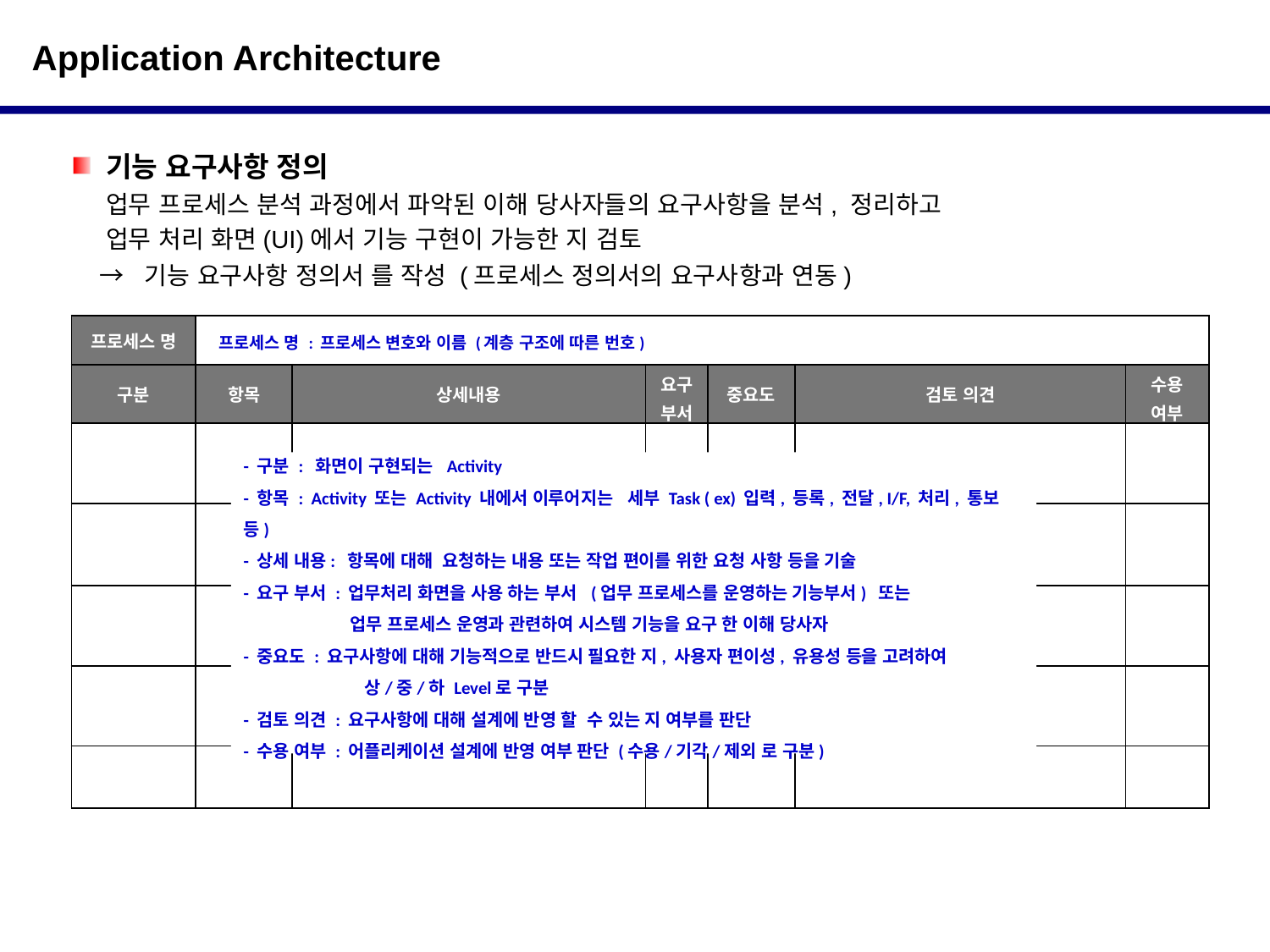

Application Architecture

 기능 요구사항 정의
    업무 프로세스 분석 과정에서 파악된 이해 당사자들의 요구사항을 분석, 정리하고
    업무 처리 화면(UI)에서 기능 구현이 가능한 지 검토
    →  기능 요구사항 정의서 를 작성 (프로세스 정의서의 요구사항과 연동)
| 프로세스 명 |  |  |  |  |  |  |
| --- | --- | --- | --- | --- | --- | --- |
| 구분 | 항목 | 상세내용 | 요구 부서 | 중요도 | 검토 의견 | 수용 여부 |
|  |  |  |  |  |  |  |
|  |  |  |  |  |  |  |
|  |  |  |  |  |  |  |
|  |  |  |  |  |  |  |
|  |  |  |  |  |  |  |
프로세스 명 : 프로세스 변호와 이름 (계층 구조에 따른 번호)
- 구분 :  화면이 구현되는  Activity
- 항목 :  Activity 또는 Activity 내에서 이루어지는   세부 Task ( ex) 입력, 등록, 전달, I/F, 처리, 통보 등)
- 상세 내용:  항목에 대해  요청하는 내용 또는 작업 편이를 위한 요청 사항 등을 기술
- 요구 부서 : 업무처리 화면을 사용 하는 부서  (업무 프로세스를 운영하는 기능부서)  또는
                     업무 프로세스 운영과 관련하여 시스템 기능을 요구 한 이해 당사자
- 중요도 : 요구사항에 대해 기능적으로 반드시 필요한 지, 사용자 편이성, 유용성 등을 고려하여
                        상/중/하 Level로 구분
- 검토 의견 : 요구사항에 대해 설계에 반영 할  수 있는 지 여부를 판단
- 수용 여부 : 어플리케이션 설계에 반영 여부 판단 (수용/기각/제외 로 구분)